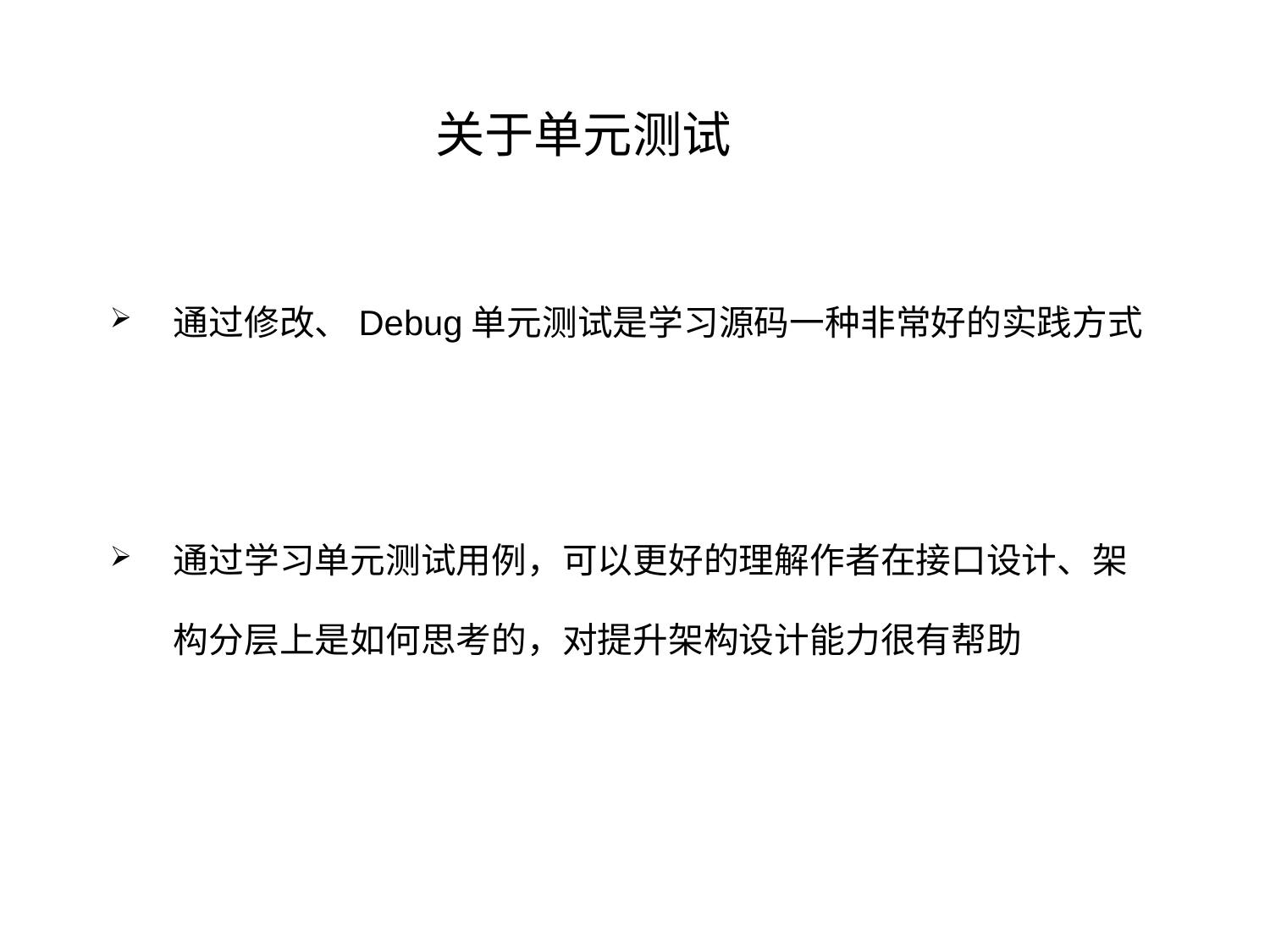

关于单元测试
通过修改、Debug单元测试是学习源码一种非常好的实践方式

通过学习单元测试用例，可以更好的理解作者在接口设计、架构分层上是如何思考的，对提升架构设计能力很有帮助